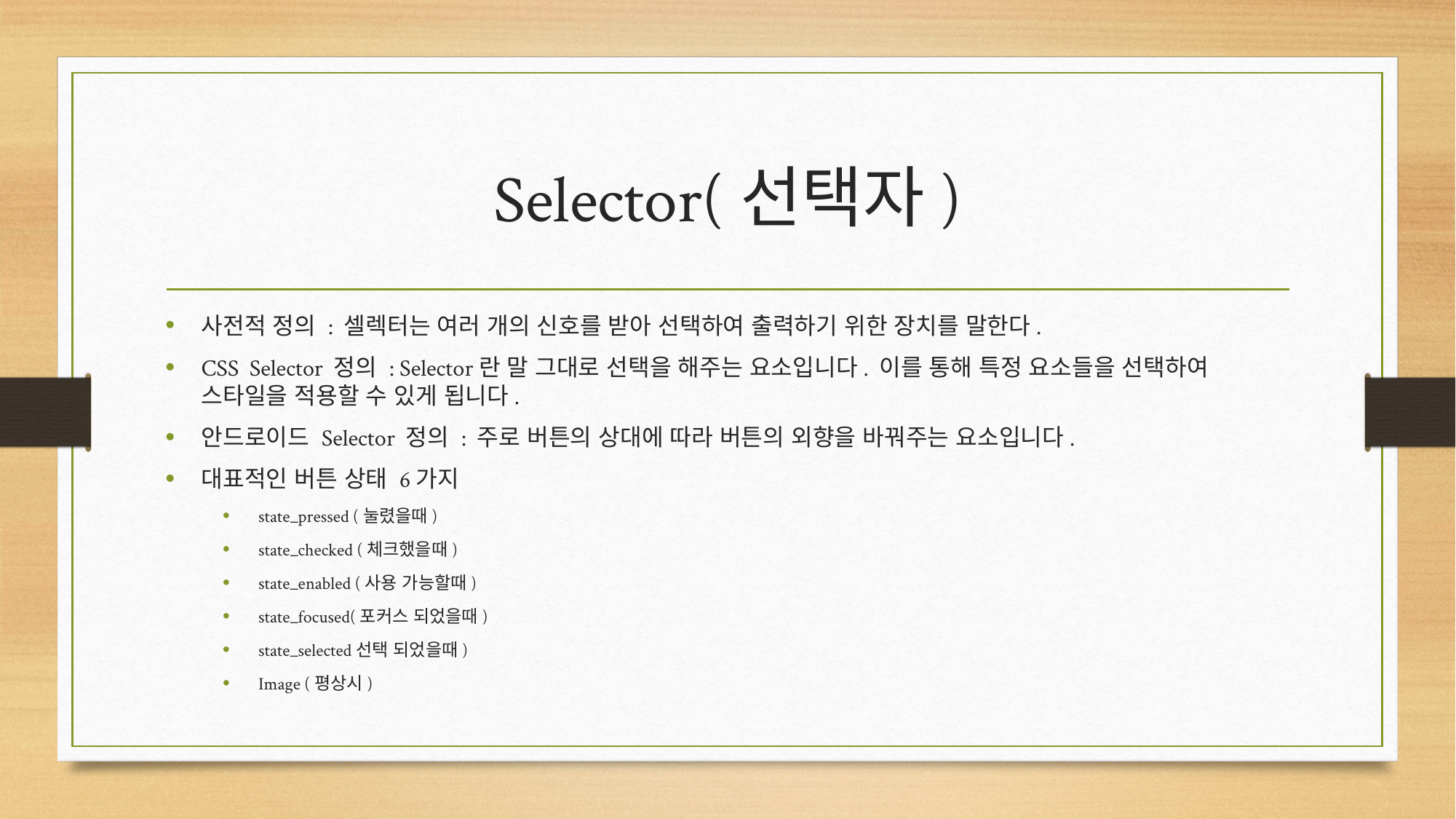

# Selector(선택자)
사전적 정의 : 셀렉터는 여러 개의 신호를 받아 선택하여 출력하기 위한 장치를 말한다.
CSS  Selector 정의 : Selector란 말 그대로 선택을 해주는 요소입니다. 이를 통해 특정 요소들을 선택하여 스타일을 적용할 수 있게 됩니다.
안드로이드 Selector 정의 : 주로 버튼의 상대에 따라 버튼의 외향을 바꿔주는 요소입니다.
대표적인 버튼 상태 6가지
state_pressed (눌렸을때)
state_checked (체크했을때)
state_enabled (사용 가능할때)
state_focused(포커스 되었을때)
state_selected선택 되었을때)
Image (평상시)